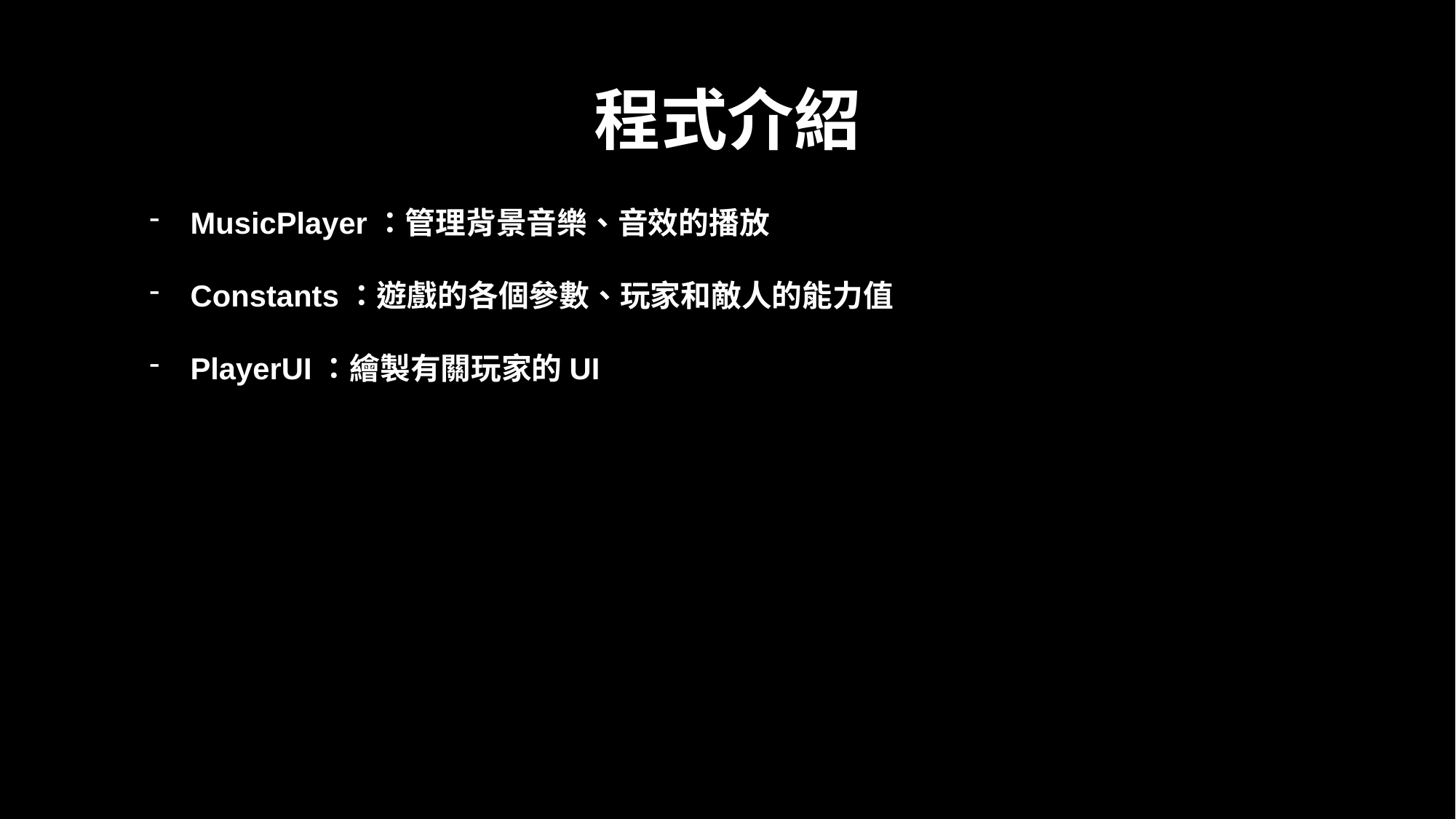

# 程式介紹
MusicPlayer：管理背景音樂、音效的播放

Constants：遊戲的各個參數、玩家和敵人的能力值

PlayerUI：繪製有關玩家的UI